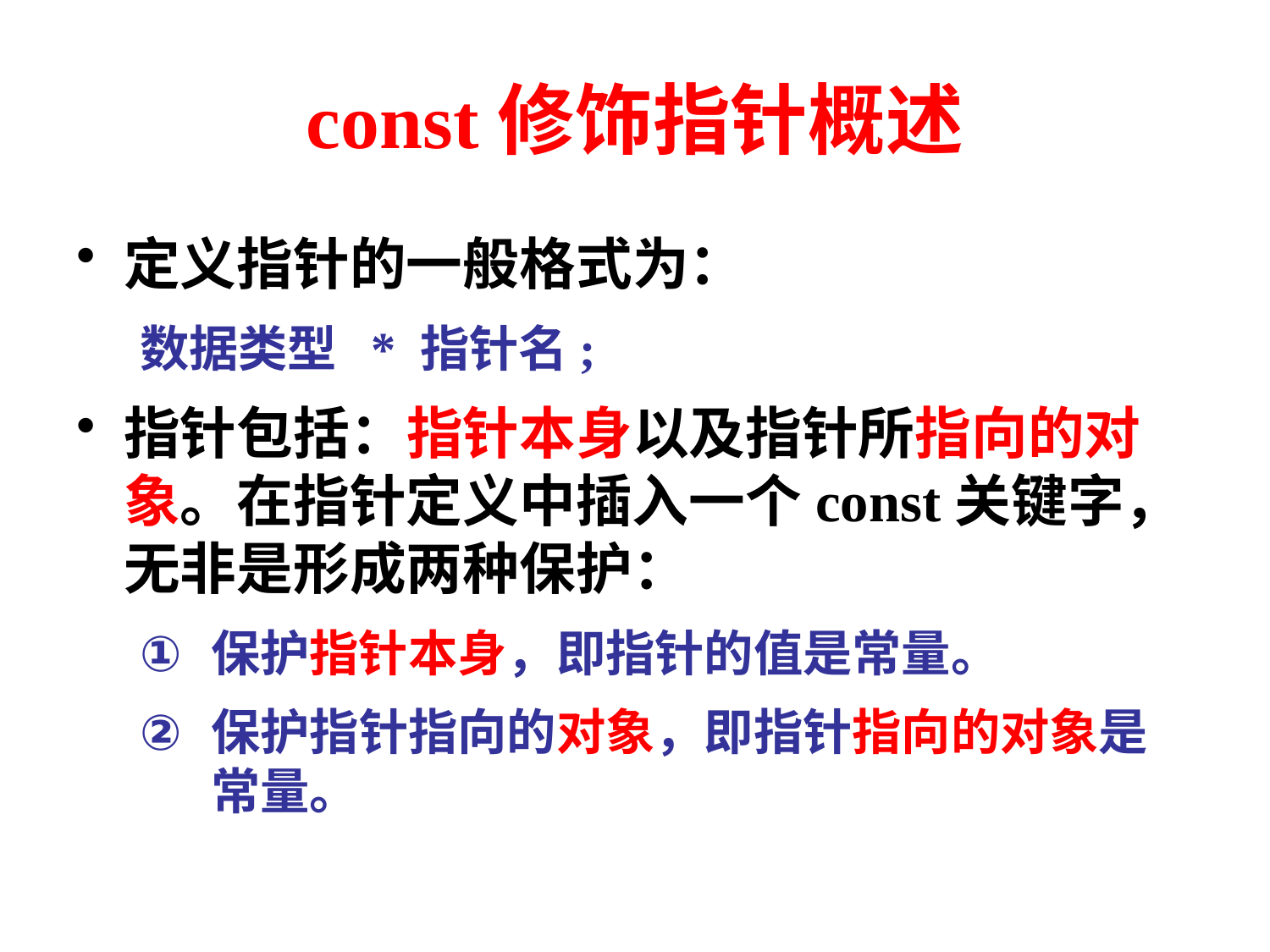

# const修饰指针概述
定义指针的一般格式为：
数据类型  * 指针名;
指针包括：指针本身以及指针所指向的对象。在指针定义中插入一个const关键字，无非是形成两种保护：
保护指针本身，即指针的值是常量。
保护指针指向的对象，即指针指向的对象是常量。